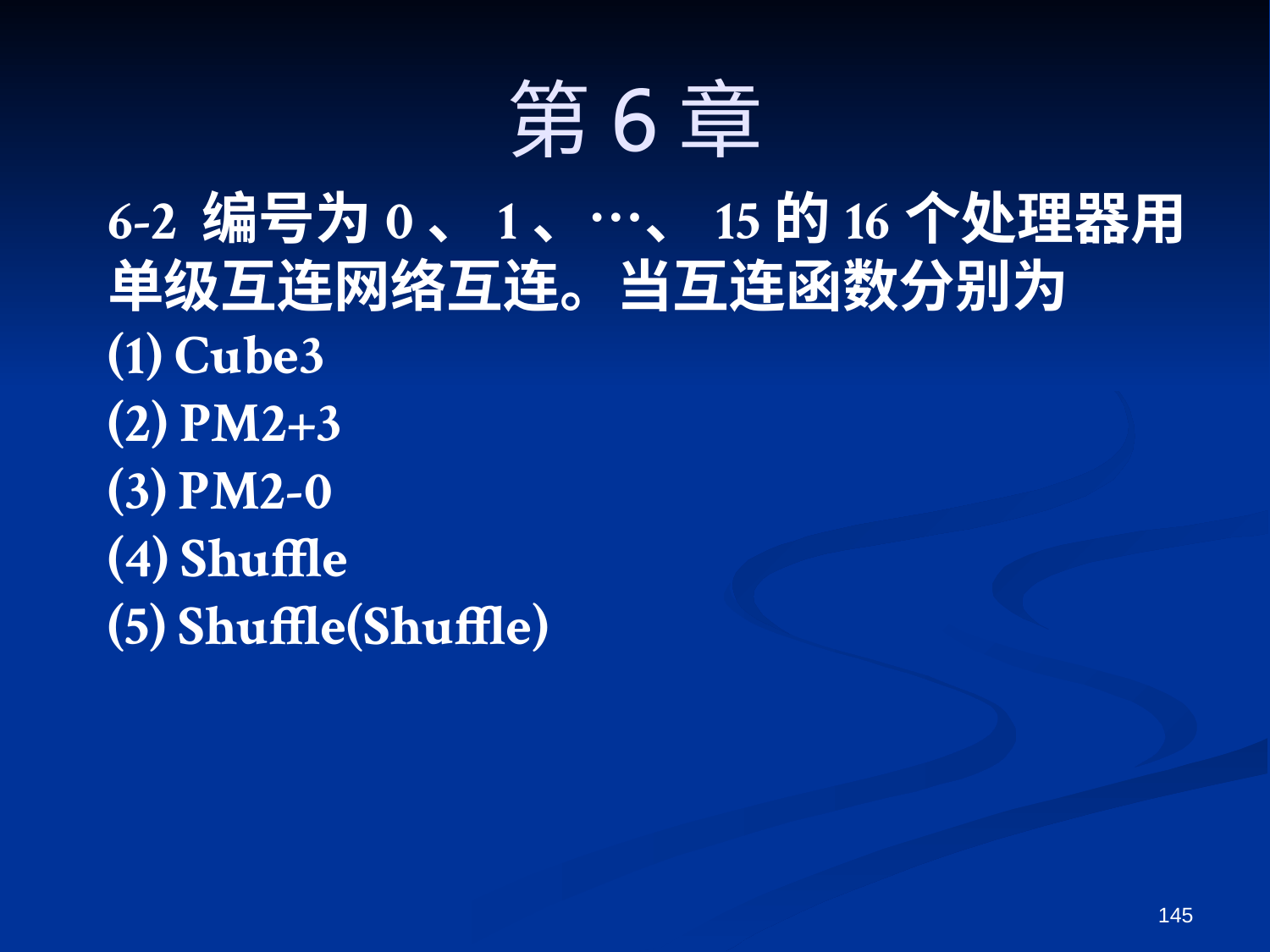

第6章
6-2 编号为0、1、…、15的16个处理器用单级互连网络互连。当互连函数分别为
(1) Cube3
(2) PM2+3
(3) PM2-0
(4) Shuffle
(5) Shuffle(Shuffle)
145